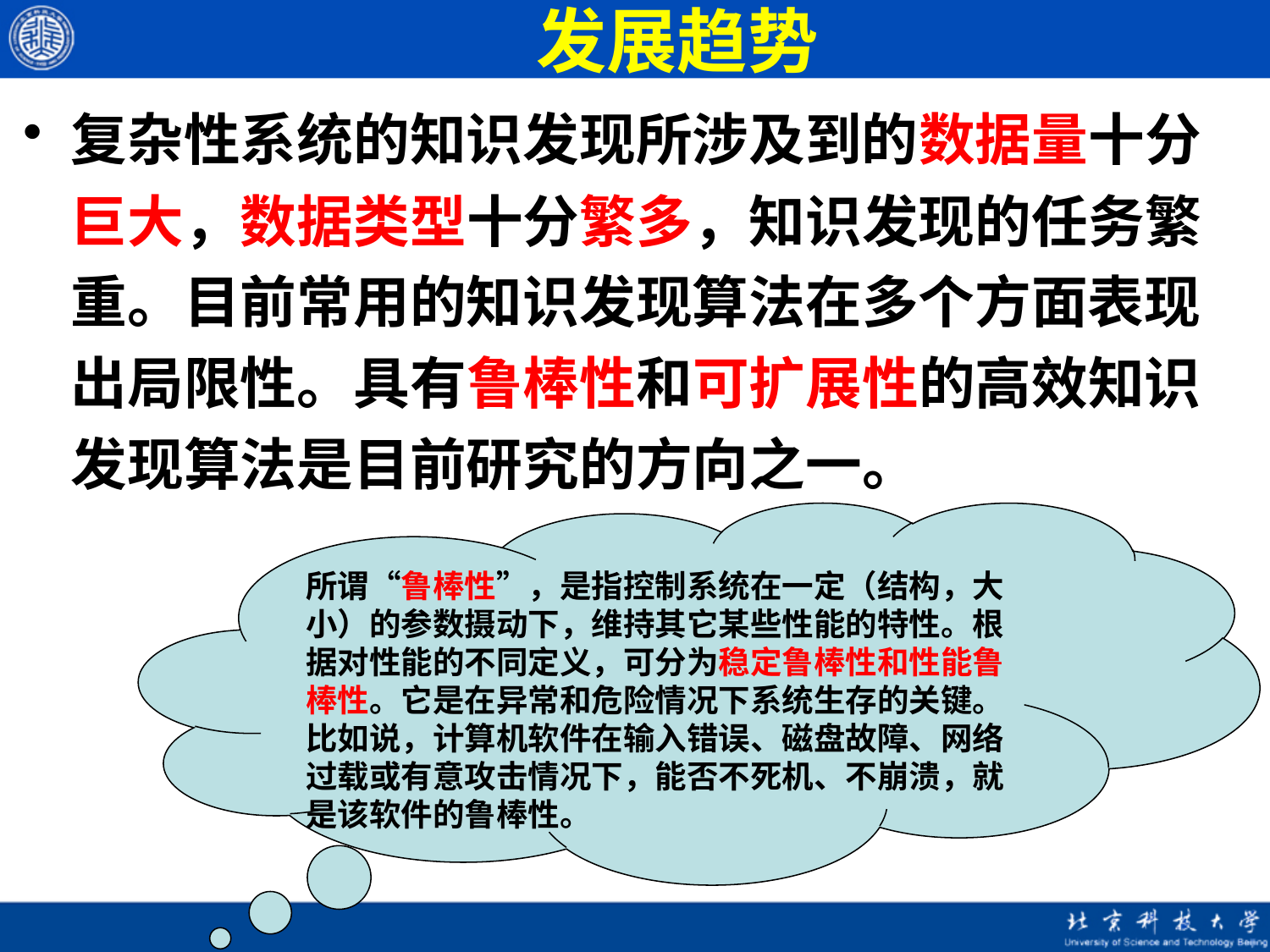

# 发展趋势
复杂性系统的知识发现所涉及到的数据量十分巨大，数据类型十分繁多，知识发现的任务繁重。目前常用的知识发现算法在多个方面表现出局限性。具有鲁棒性和可扩展性的高效知识发现算法是目前研究的方向之一。
所谓“鲁棒性”，是指控制系统在一定（结构，大小）的参数摄动下，维持其它某些性能的特性。根据对性能的不同定义，可分为稳定鲁棒性和性能鲁棒性。它是在异常和危险情况下系统生存的关键。比如说，计算机软件在输入错误、磁盘故障、网络过载或有意攻击情况下，能否不死机、不崩溃，就是该软件的鲁棒性。